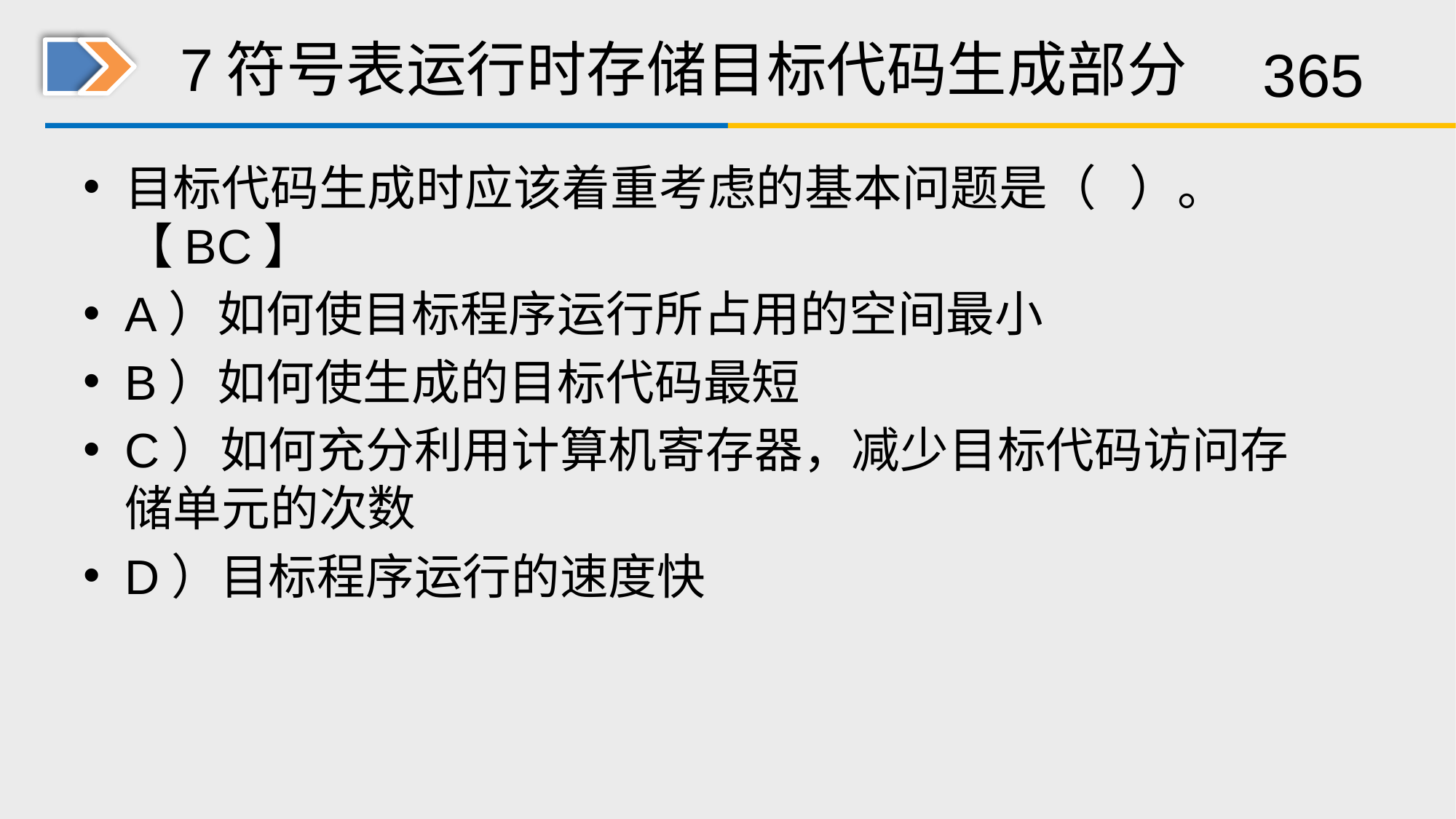

# 7符号表运行时存储目标代码生成部分
365
目标代码生成时应该着重考虑的基本问题是（   ）。【BC】
A）如何使目标程序运行所占用的空间最小
B）如何使生成的目标代码最短
C）如何充分利用计算机寄存器，减少目标代码访问存储单元的次数
D）目标程序运行的速度快